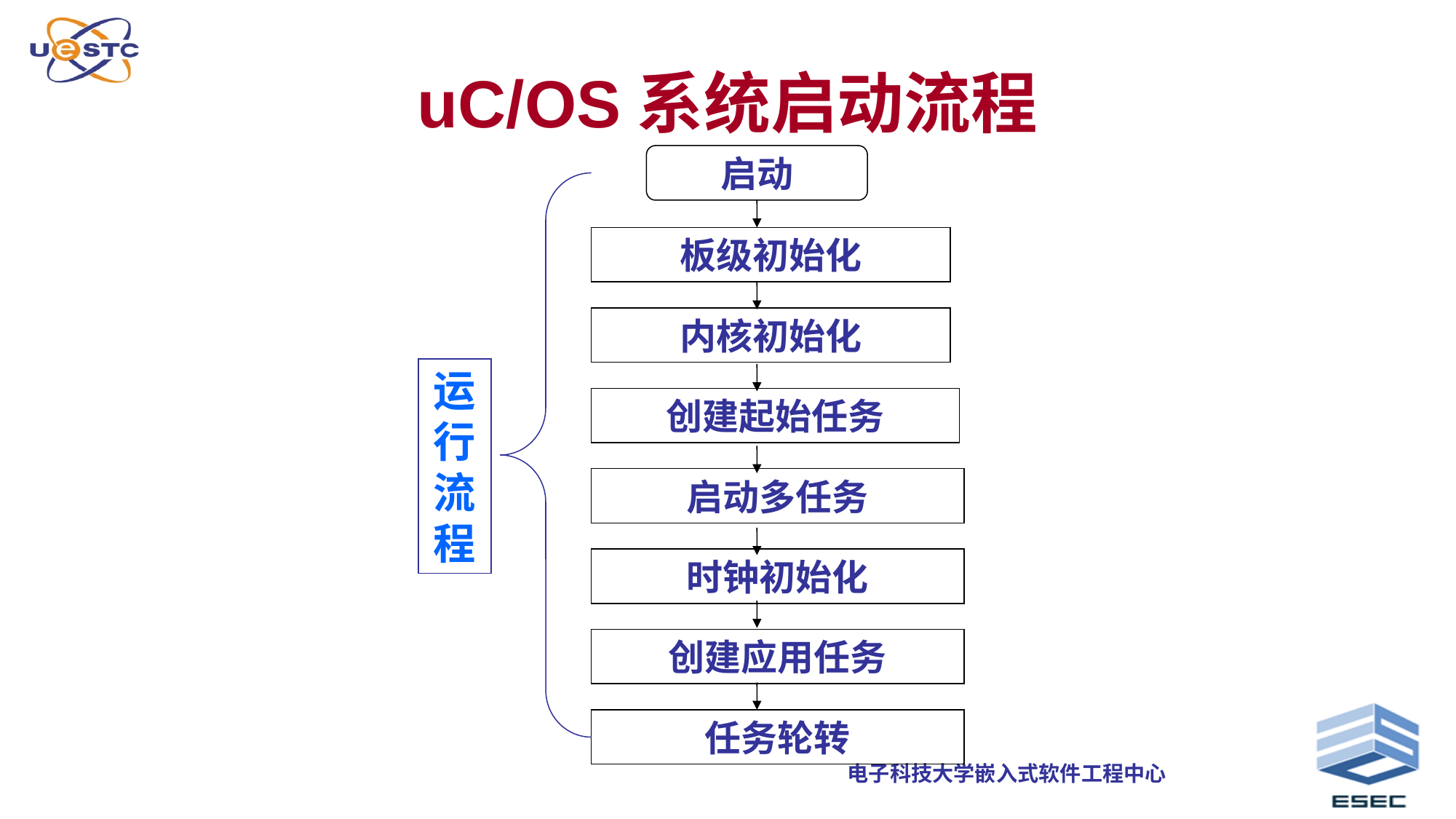

# uC/OS系统启动流程
启动

板级初始化

内核初始化

创建起始任务

启动多任务

时钟初始化

创建应用任务

任务轮转

运行流程